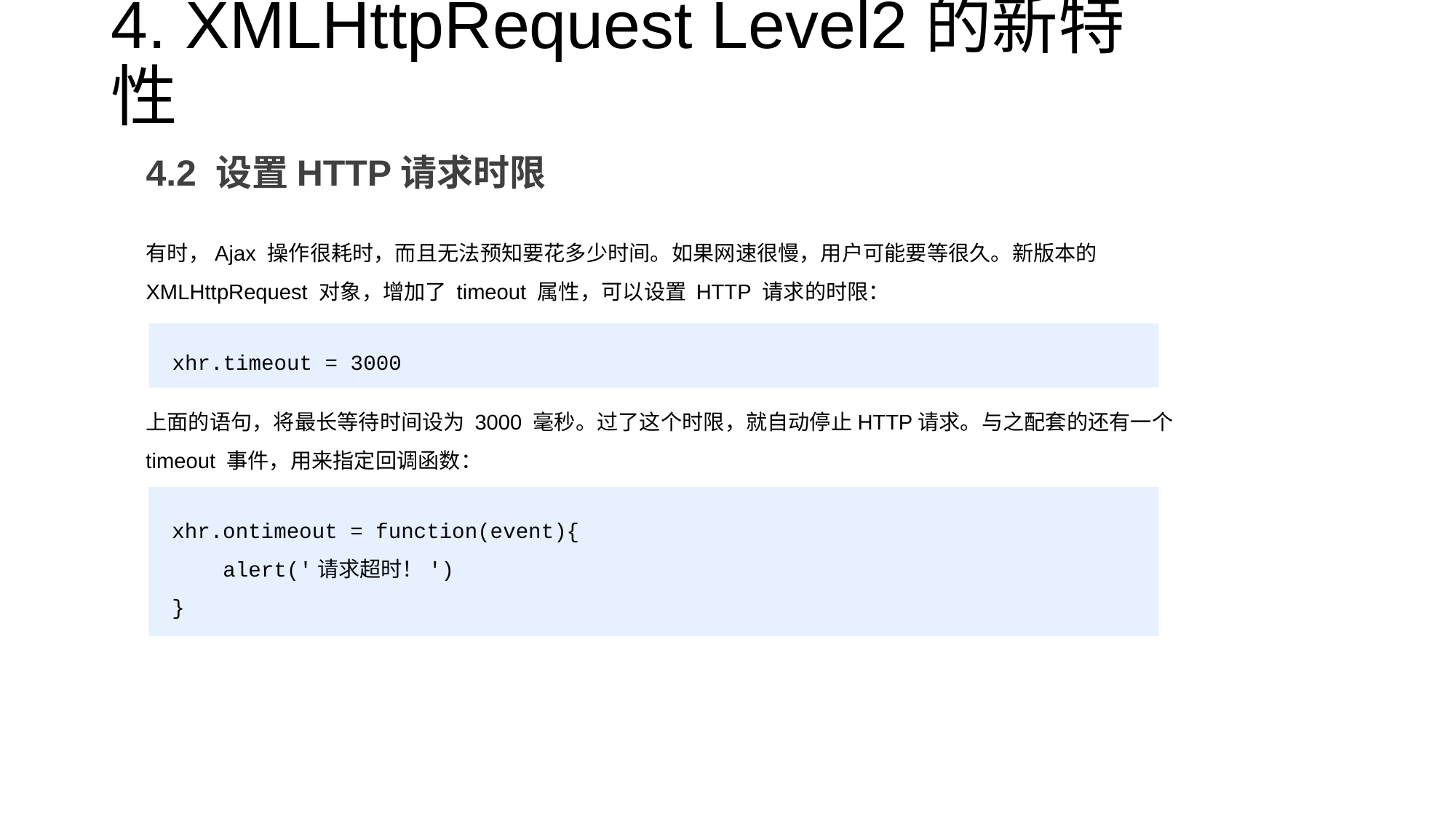

# 4. XMLHttpRequest Level2的新特性
4.2 设置HTTP请求时限
有时，Ajax 操作很耗时，而且无法预知要花多少时间。如果网速很慢，用户可能要等很久。新版本的 XMLHttpRequest 对象，增加了 timeout 属性，可以设置 HTTP 请求的时限：
 xhr.timeout = 3000
上面的语句，将最长等待时间设为 3000 毫秒。过了这个时限，就自动停止HTTP请求。与之配套的还有一个 timeout 事件，用来指定回调函数：
 xhr.ontimeout = function(event){
     alert('请求超时！')
 }